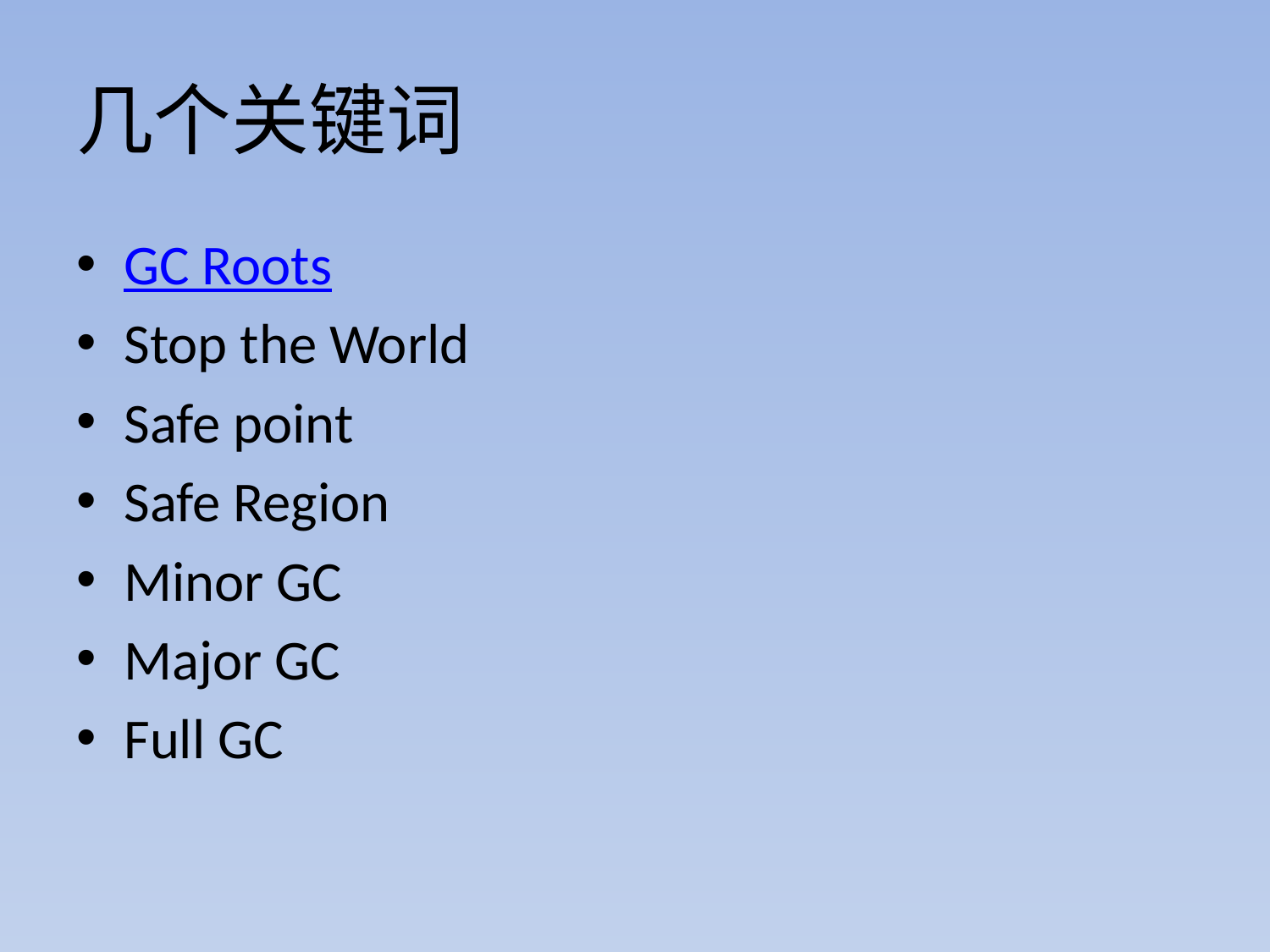

# 几个关键词
GC Roots
Stop the World
Safe point
Safe Region
Minor GC
Major GC
Full GC